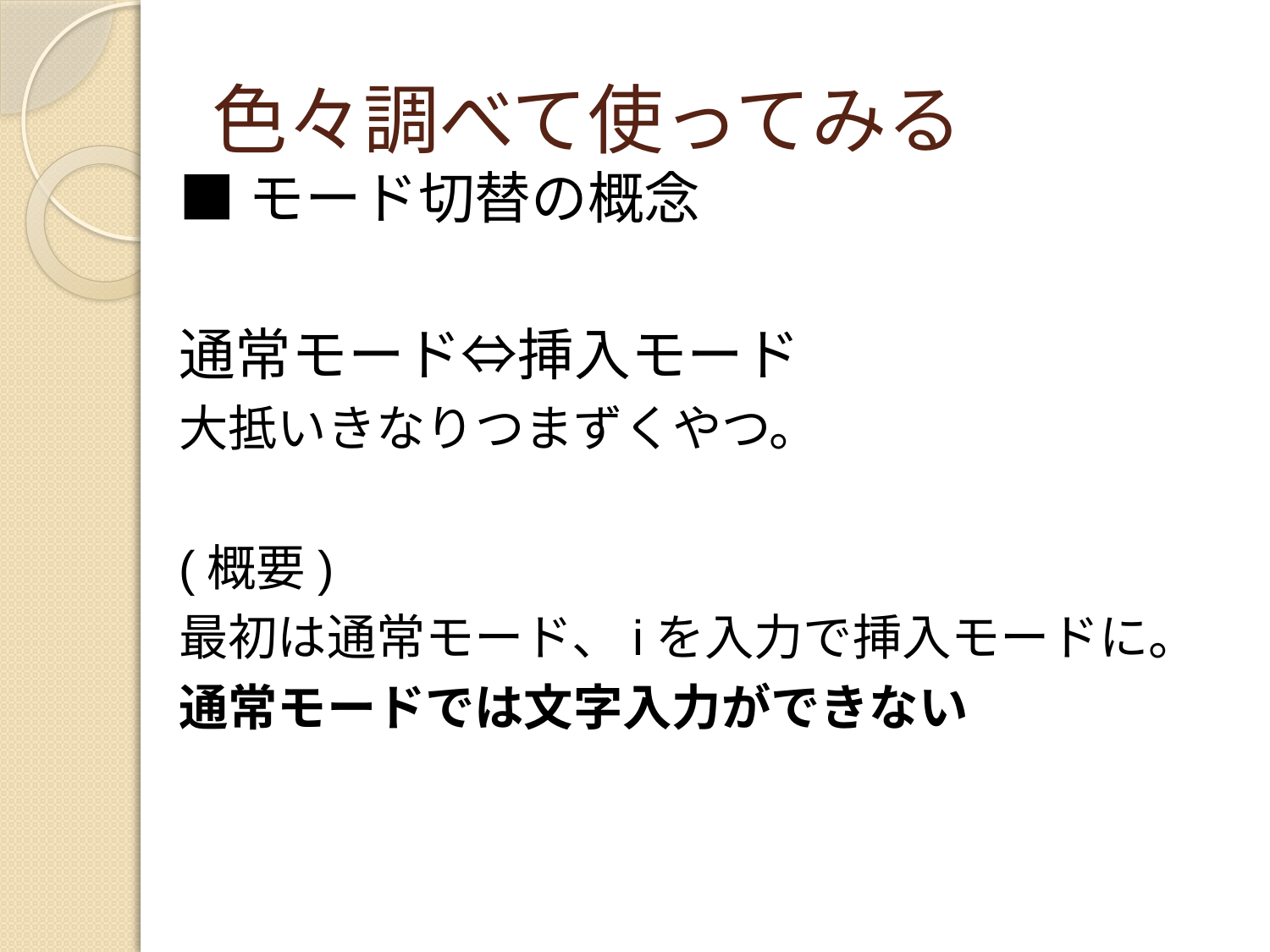

# 色々調べて使ってみる
■モード切替の概念

通常モード⇔挿入モード
大抵いきなりつまずくやつ。

(概要)
最初は通常モード、iを入力で挿入モードに。
通常モードでは文字入力ができない